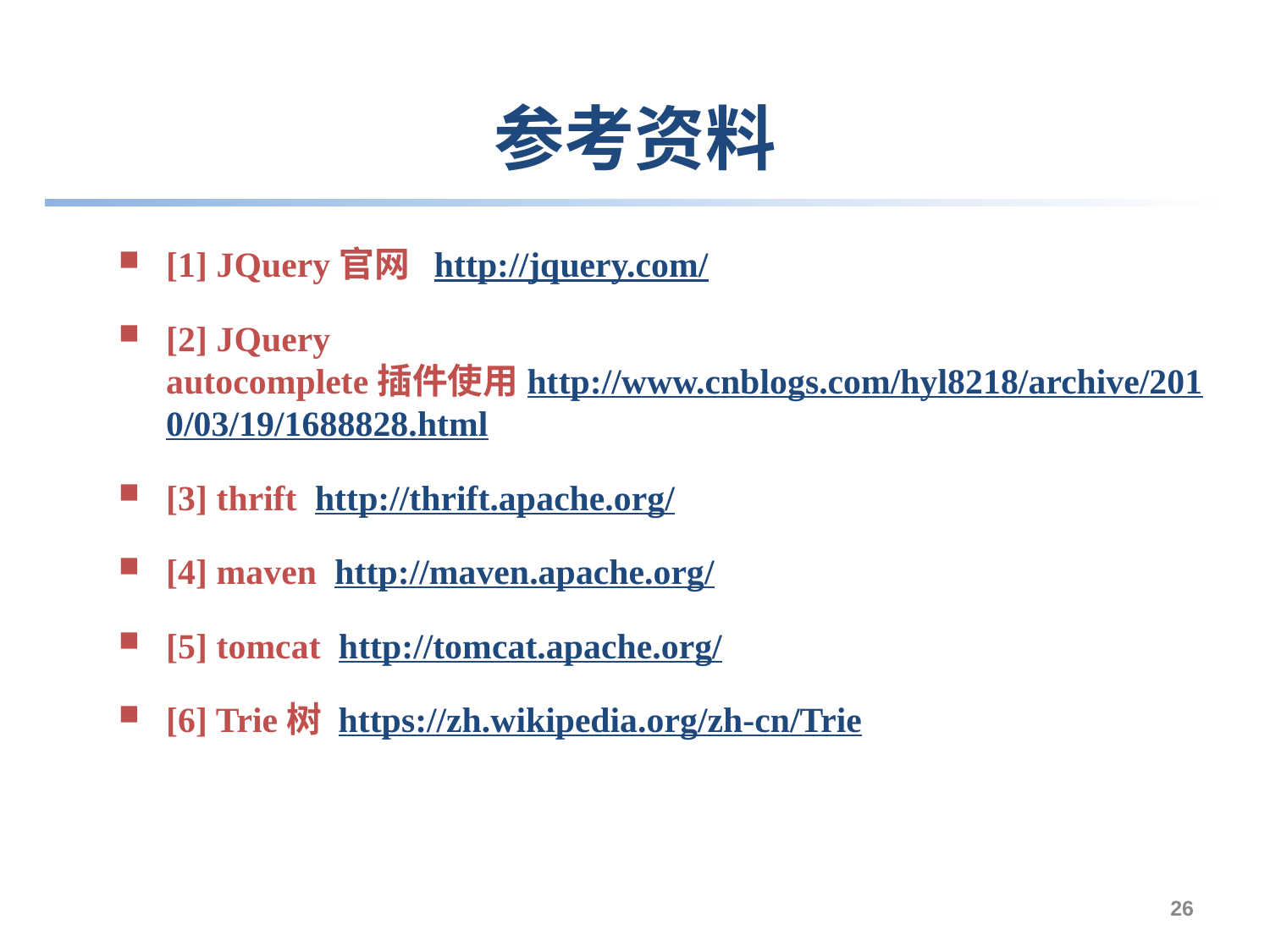

参考资料

[1] JQuery官网  http://jquery.com/
[2] JQuery autocomplete插件使用http://www.cnblogs.com/hyl8218/archive/2010/03/19/1688828.html
[3] thrift  http://thrift.apache.org/
[4] maven  http://maven.apache.org/
[5] tomcat  http://tomcat.apache.org/
[6] Trie树 https://zh.wikipedia.org/zh-cn/Trie
26